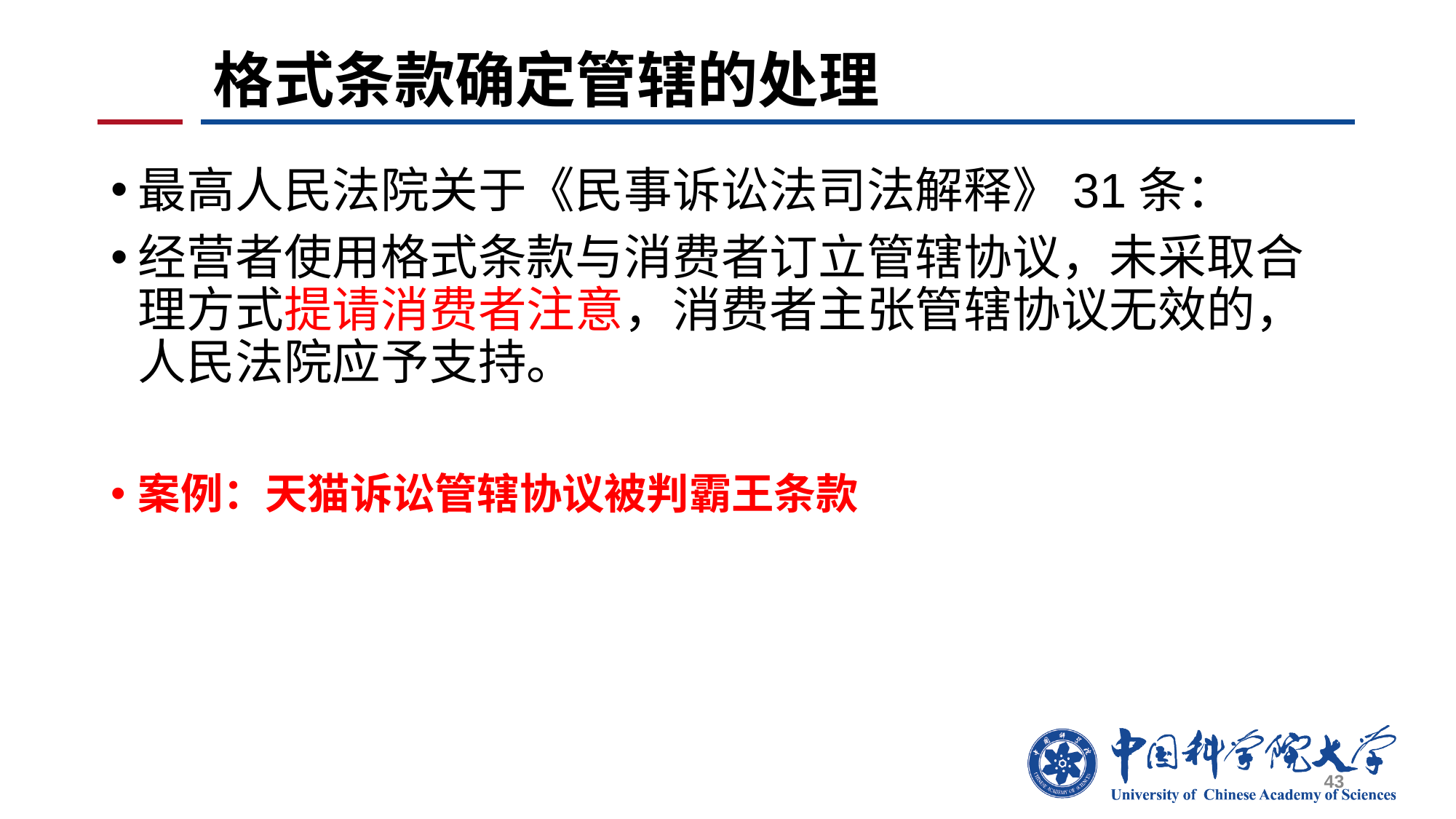

# 格式条款确定管辖的处理
最高人民法院关于《民事诉讼法司法解释》31条：
经营者使用格式条款与消费者订立管辖协议，未采取合理方式提请消费者注意，消费者主张管辖协议无效的，人民法院应予支持。

案例：天猫诉讼管辖协议被判霸王条款

43